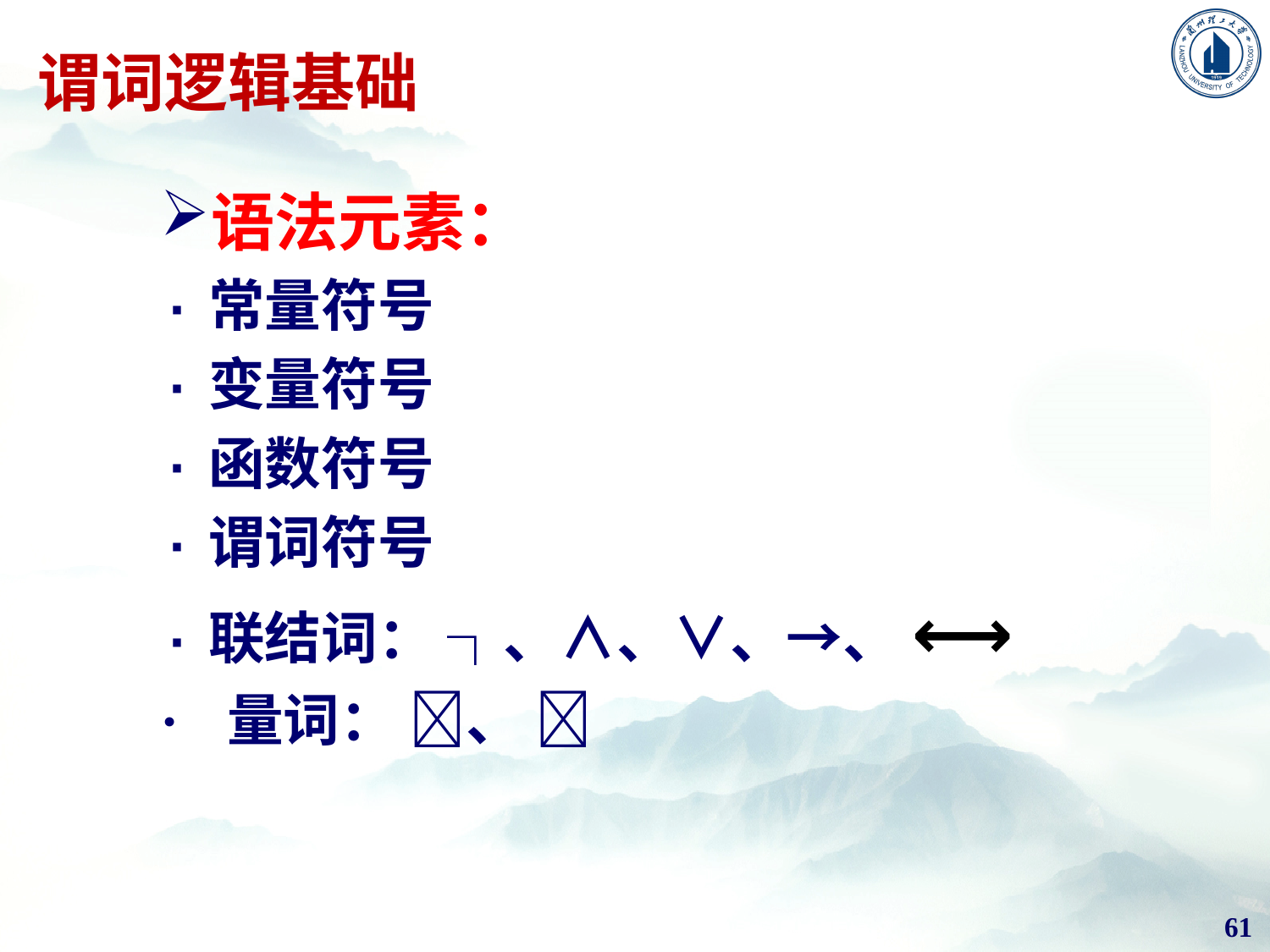

# 谓词逻辑基础
语法元素：
·常量符号
·变量符号
·函数符号
·谓词符号
·联结词： ┐、∧、∨、→、 ⟷
· 量词： ∀、 ∃
61